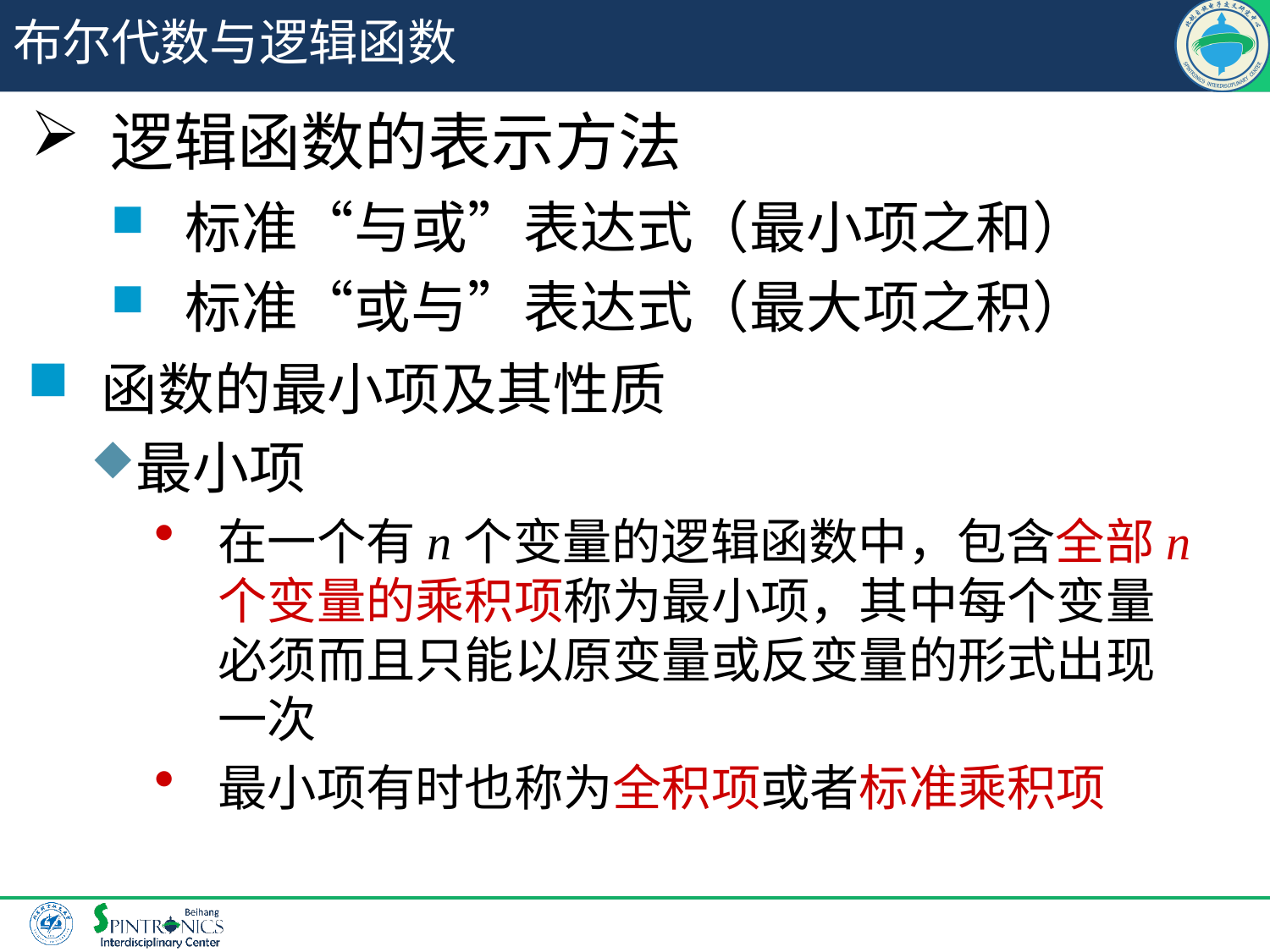

# 布尔代数与逻辑函数
逻辑函数的表示方法
 标准“与或”表达式（最小项之和）
 标准“或与”表达式（最大项之积）
 函数的最小项及其性质
最小项
在一个有n个变量的逻辑函数中，包含全部n个变量的乘积项称为最小项，其中每个变量必须而且只能以原变量或反变量的形式出现一次
最小项有时也称为全积项或者标准乘积项
43
43